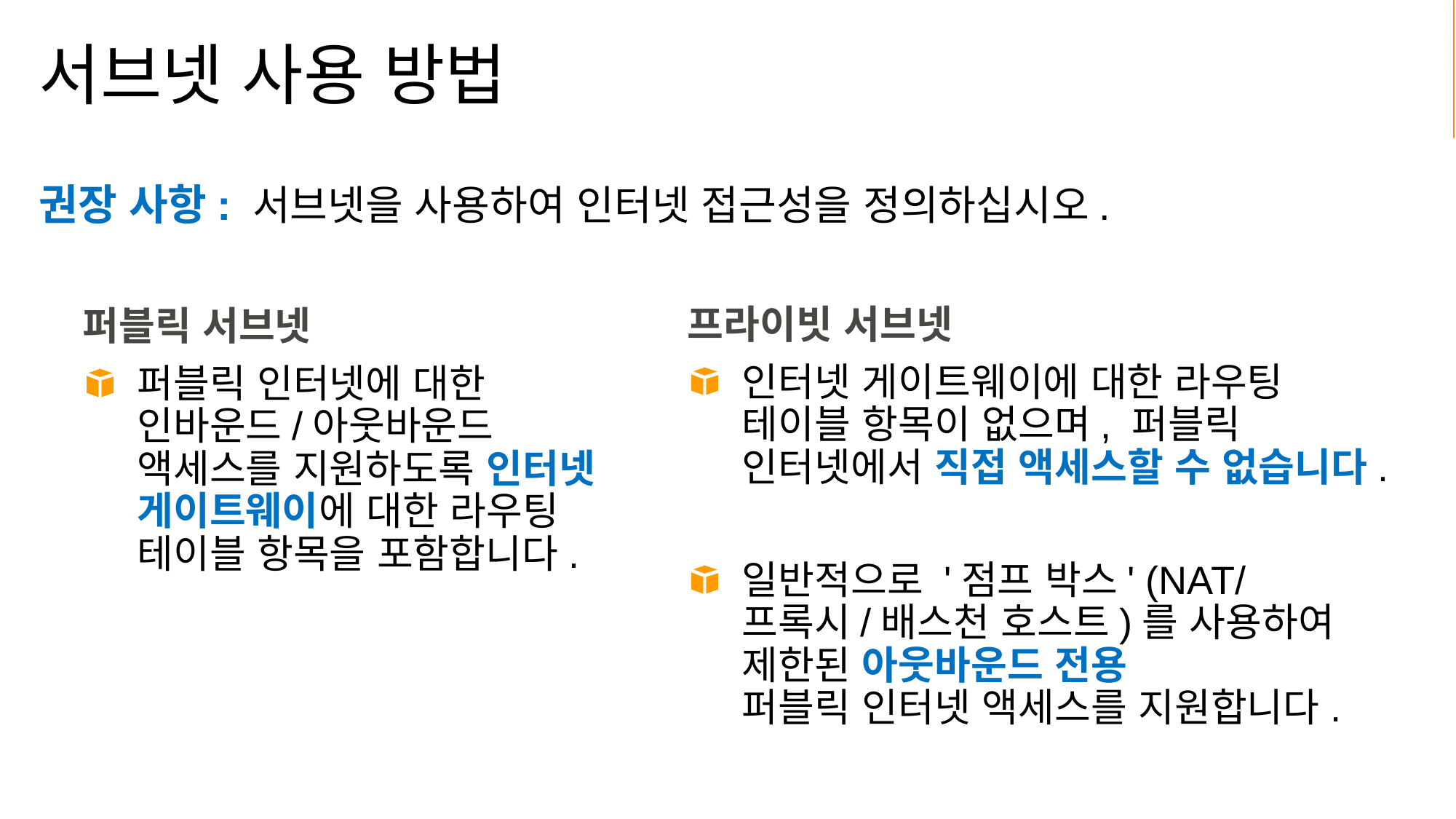

# 서브넷 사용 방법
권장 사항: 서브넷을 사용하여 인터넷 접근성을 정의하십시오.
프라이빗 서브넷
인터넷 게이트웨이에 대한 라우팅 테이블 항목이 없으며, 퍼블릭 인터넷에서 직접 액세스할 수 없습니다.

일반적으로 '점프 박스' (NAT/
프록시/배스천 호스트)를 사용하여 제한된 아웃바운드 전용
퍼블릭 인터넷 액세스를 지원합니다.
퍼블릭 서브넷
퍼블릭 인터넷에 대한 인바운드/아웃바운드 액세스를 지원하도록 인터넷 게이트웨이에 대한 라우팅 테이블 항목을 포함합니다.